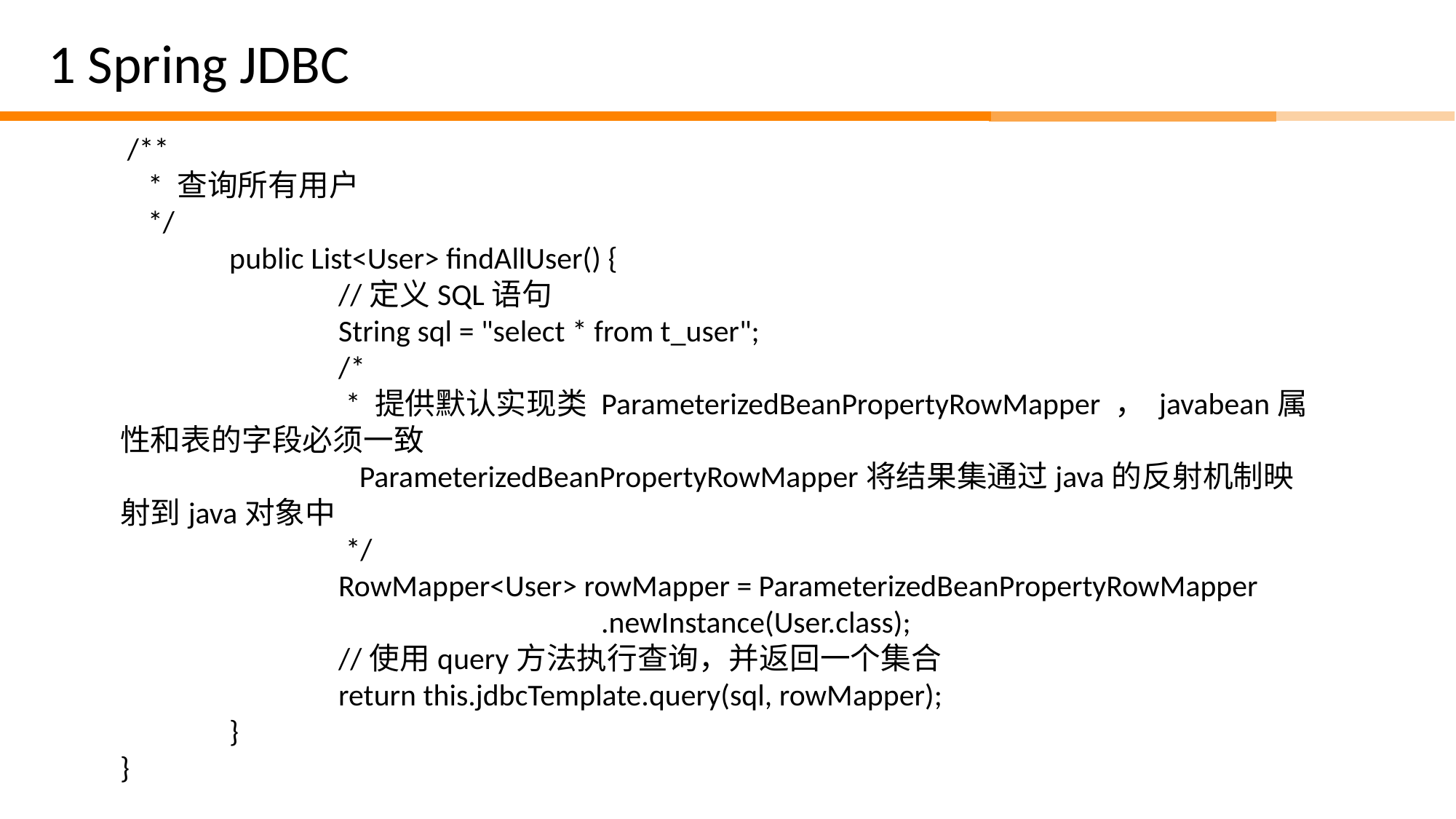

# 1 Spring JDBC
 /**
    * 查询所有用户
    */
	public List<User> findAllUser() {
		//定义SQL语句
		String sql = "select * from t_user";
		/*
		 * 提供默认实现类 ParameterizedBeanPropertyRowMapper ， javabean属性和表的字段必须一致
		   ParameterizedBeanPropertyRowMapper将结果集通过java的反射机制映射到java对象中
		 */
		RowMapper<User> rowMapper = ParameterizedBeanPropertyRowMapper
		                                      .newInstance(User.class);
		//使用query方法执行查询，并返回一个集合
		return this.jdbcTemplate.query(sql, rowMapper);
	}
}